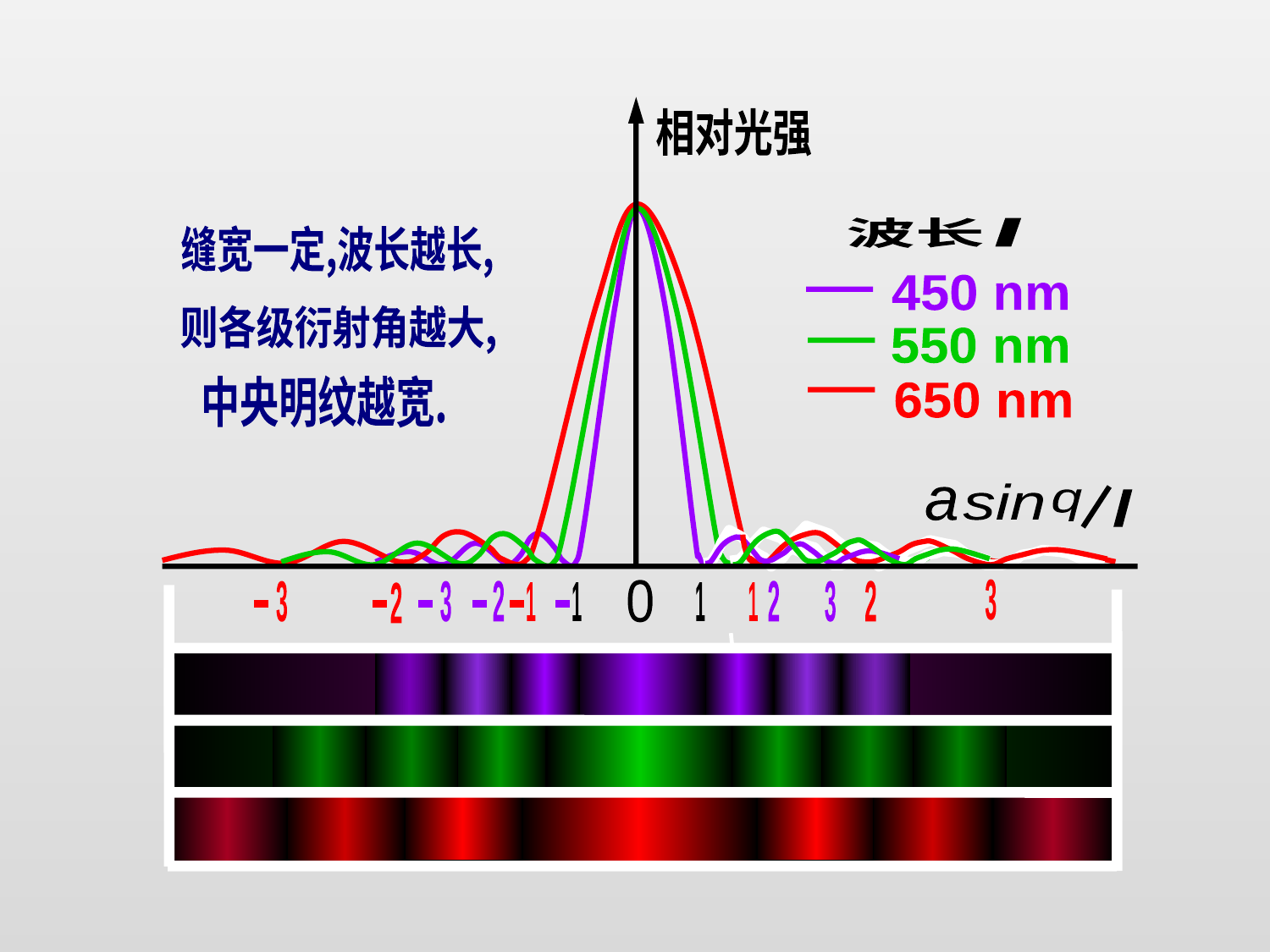

相对光强

波长
λ
缝宽一定,波长越长,
450 nm

550 nm

650 nm

则各级衍射角越大,
中央明纹越宽.
sin
a
θ

λ

3
0
2
2
2
3
3
3
1
1
1
1
2

-
-
-
-
-
-